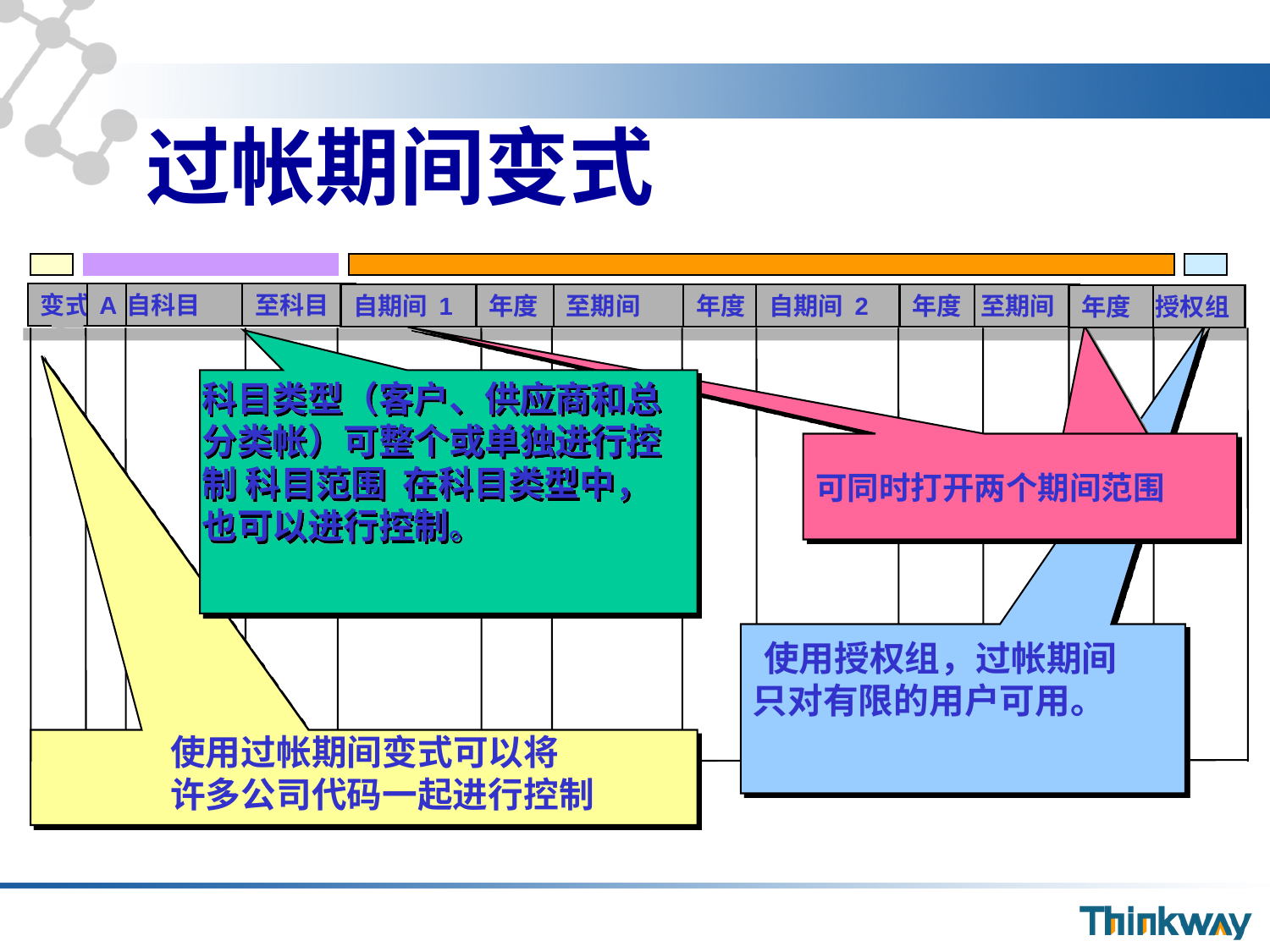

# 过帐期间变式

变式
A
自科目
至科目
自期间 1
年度
至期间
年度
自期间 2
年度
至期间
年度
授权组

科目类型（客户、供应商和总分类帐）可整个或单独进行控制 科目范围  在科目类型中，也可以进行控制。

可同时打开两个期间范围

 使用授权组，过帐期间
只对有限的用户可用。
使用过帐期间变式可以将
许多公司代码一起进行控制